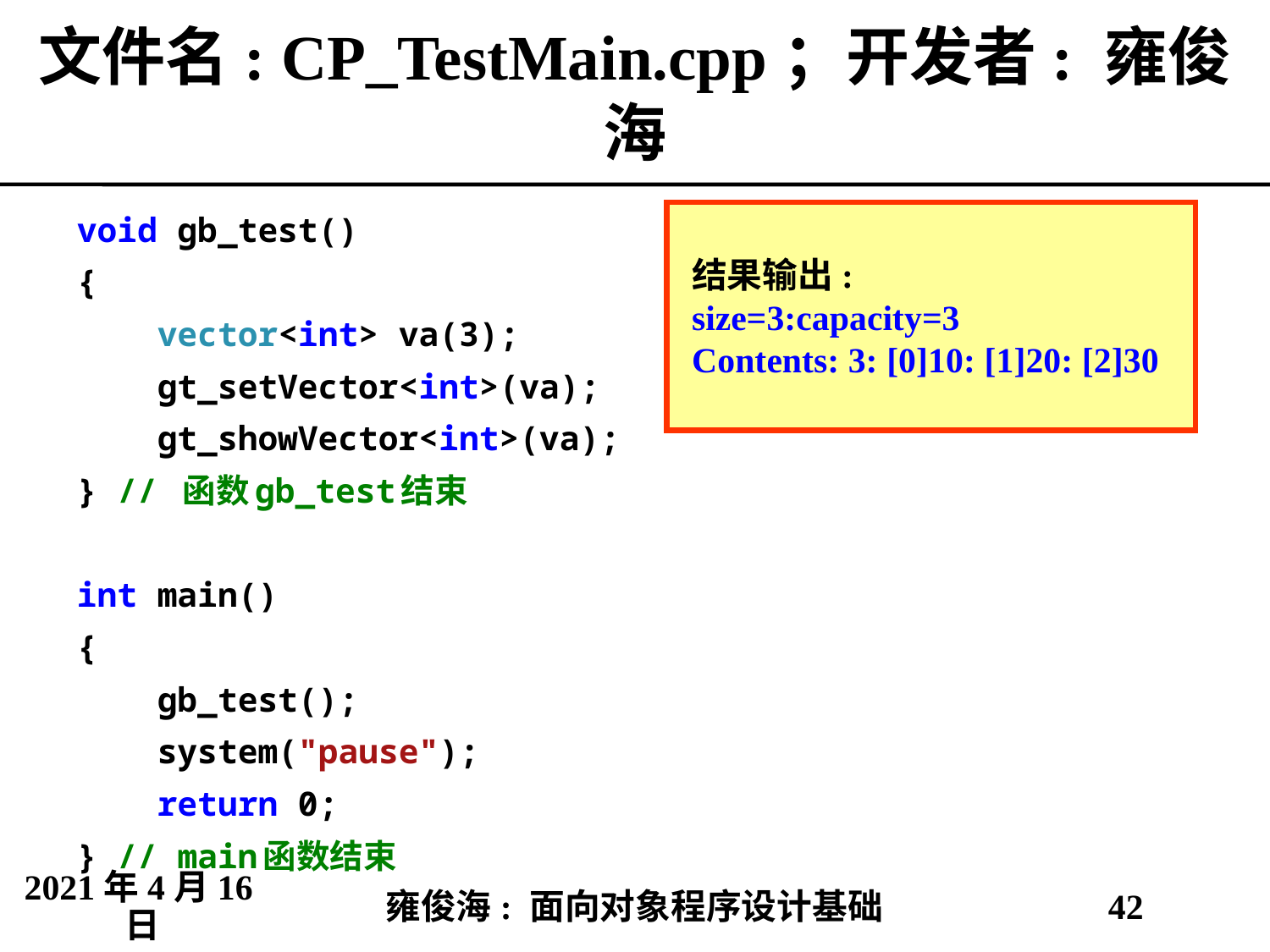

# 文件名: CP_TestMain.cpp；开发者: 雍俊海

结果输出:
size=3:capacity=3
Contents: 3: [0]10: [1]20: [2]30
void gb_test()
{
    vector<int> va(3);
    gt_setVector<int>(va);
    gt_showVector<int>(va);
} // 函数gb_test结束

int main()
{
    gb_test();
    system("pause");
    return 0;
} // main函数结束
2021年4月16日
雍俊海: 面向对象程序设计基础
42